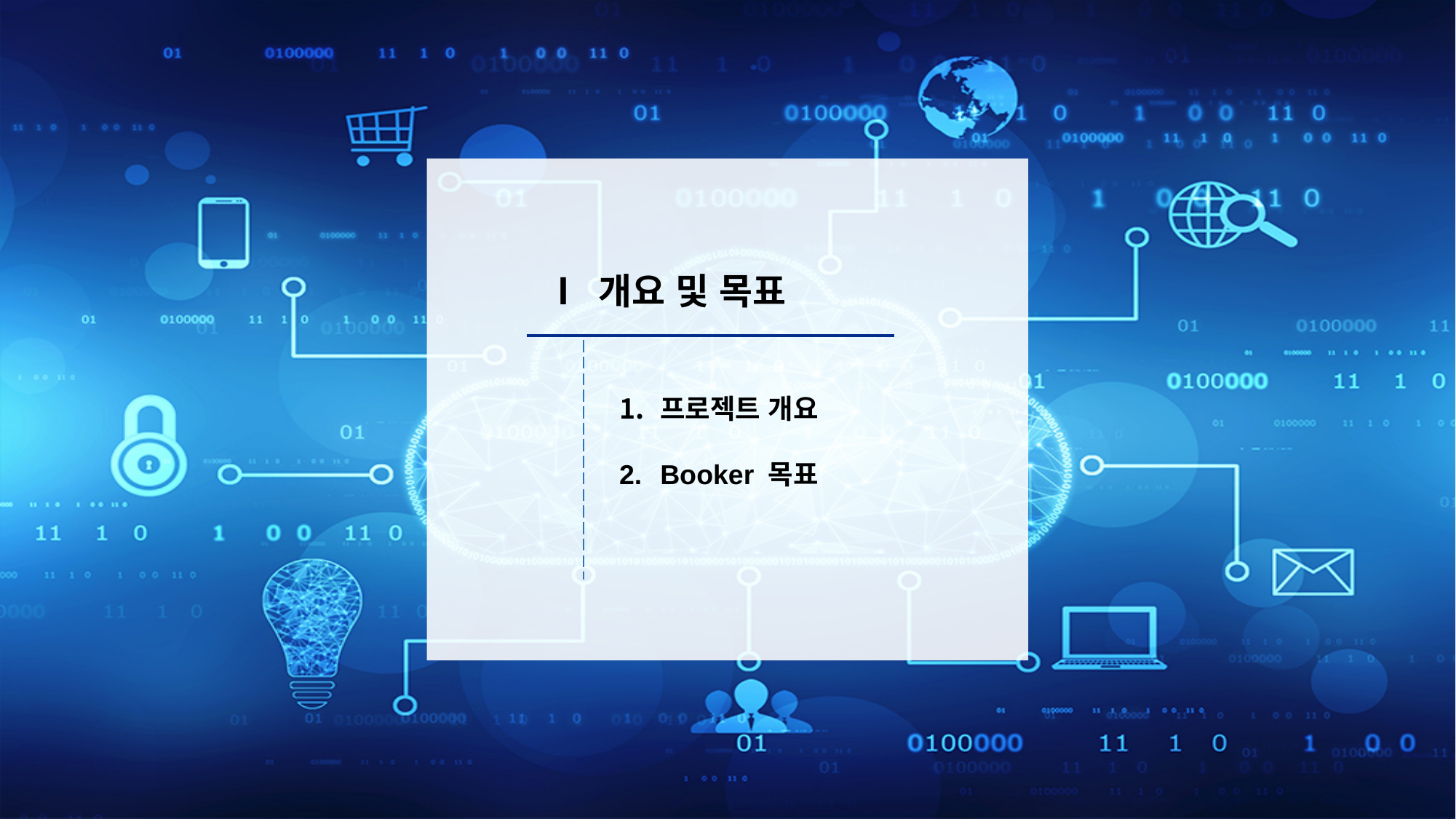

Ⅰ 개요 및 목표
프로젝트 개요
Booker 목표